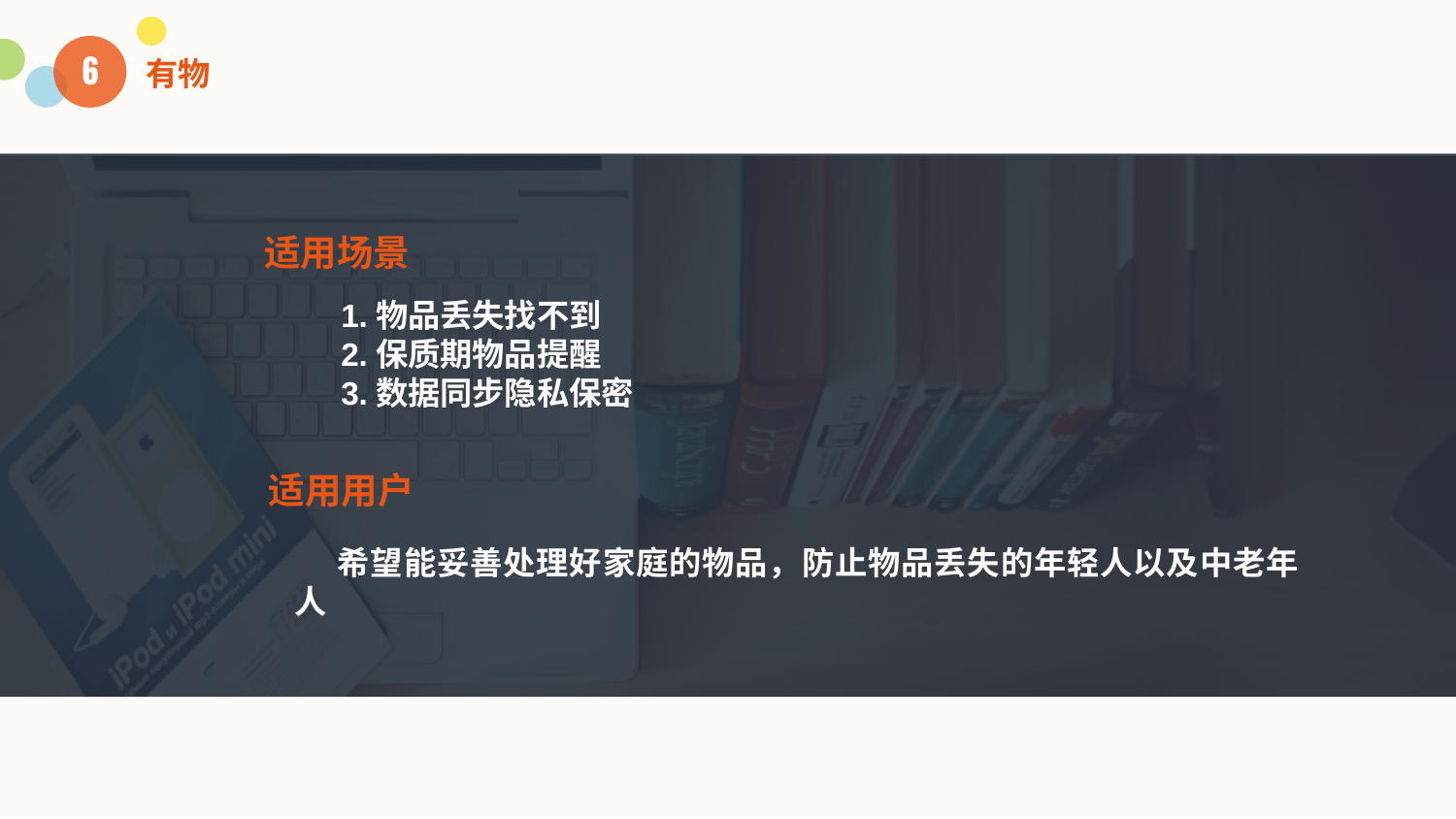

6
有物

适用场景
1.物品丢失找不到
2.保质期物品提醒
3.数据同步隐私保密
适用用户
希望能妥善处理好家庭的物品，防止物品丢失的年轻人以及中老年人